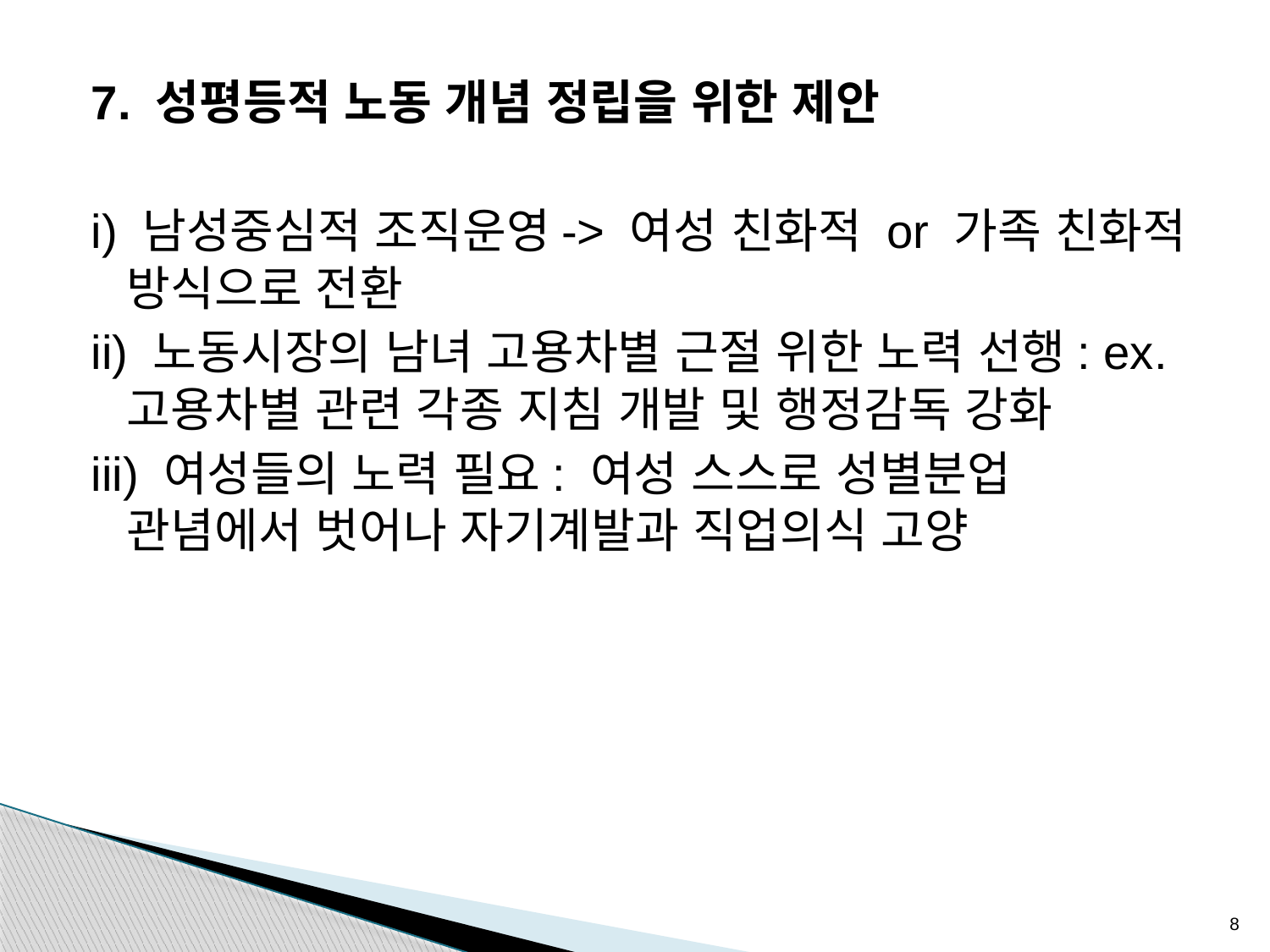

7. 성평등적 노동 개념 정립을 위한 제안

i) 남성중심적 조직운영-> 여성 친화적 or 가족 친화적 방식으로 전환
ii) 노동시장의 남녀 고용차별 근절 위한 노력 선행: ex. 고용차별 관련 각종 지침 개발 및 행정감독 강화
iii) 여성들의 노력 필요: 여성 스스로 성별분업 관념에서 벗어나 자기계발과 직업의식 고양

8